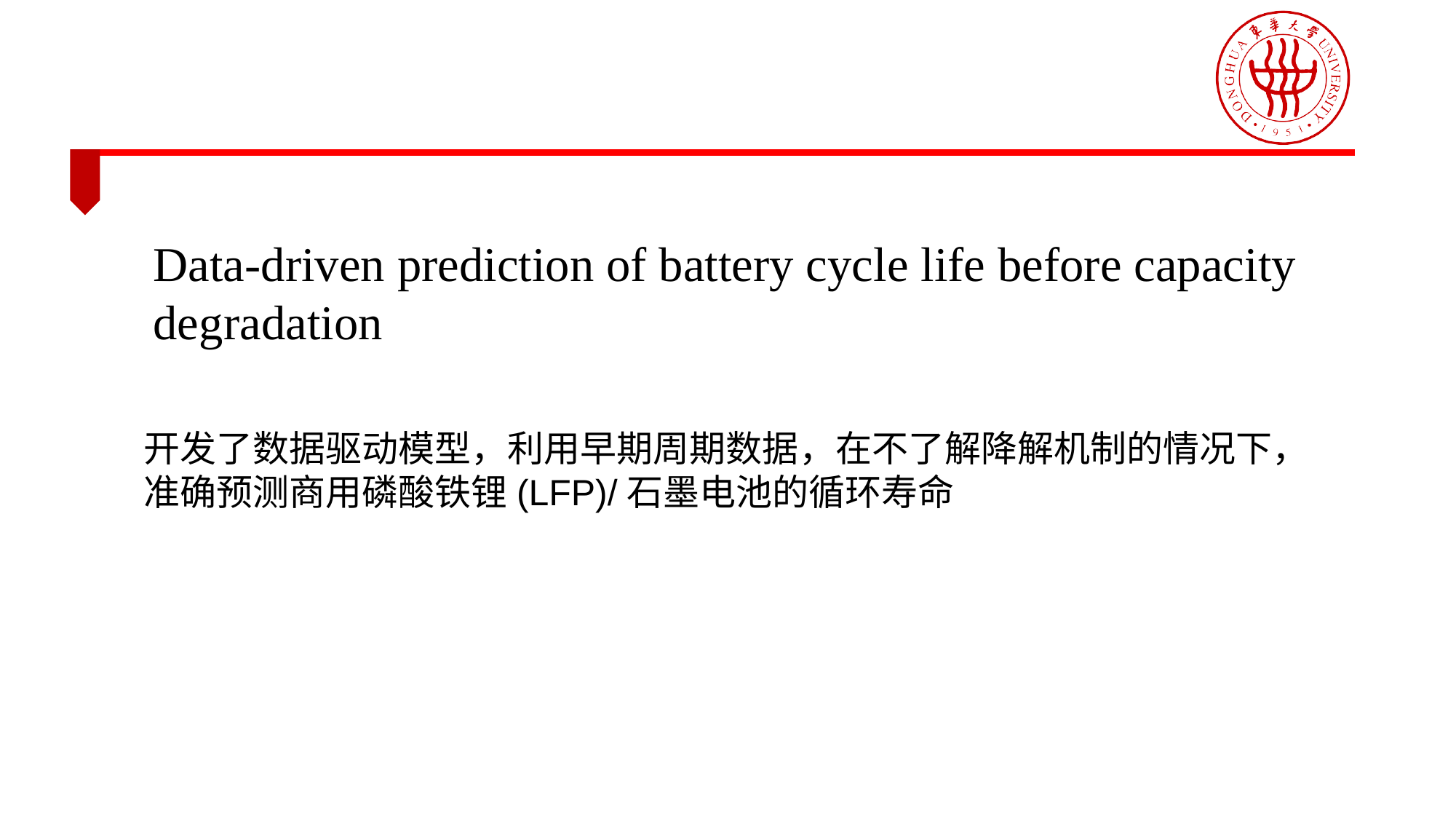

Data-driven prediction of battery cycle life before capacity degradation
开发了数据驱动模型，利用早期周期数据，在不了解降解机制的情况下，准确预测商用磷酸铁锂(LFP)/石墨电池的循环寿命